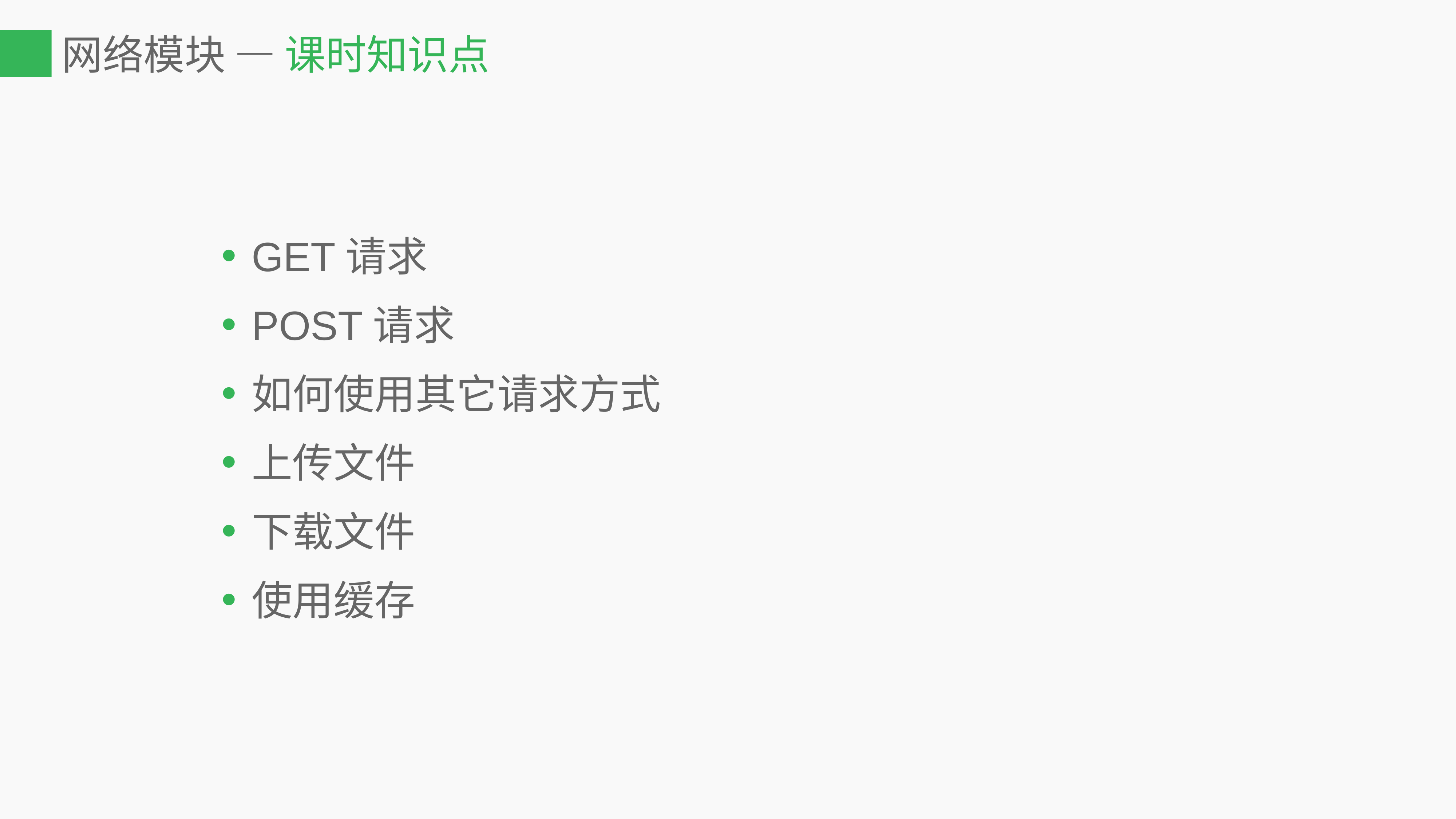

# 网络模块 — 课时知识点
GET请求
POST请求
如何使用其它请求方式
上传文件
下载文件
使用缓存